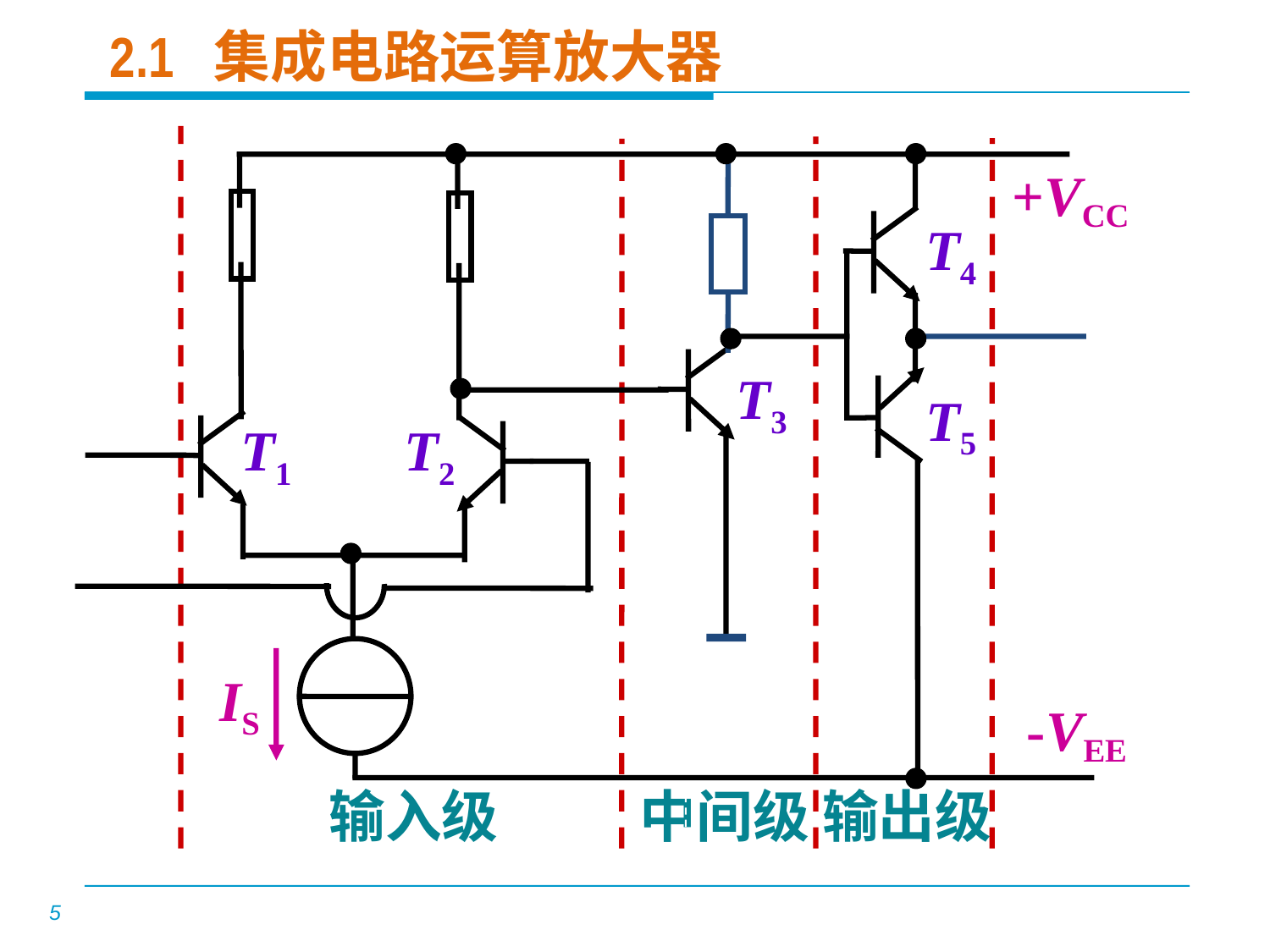

# 2.1  集成电路运算放大器

输入级

中间级

输出级

+VCC

T4

T3

T5

T1
T2

IS
-VEE